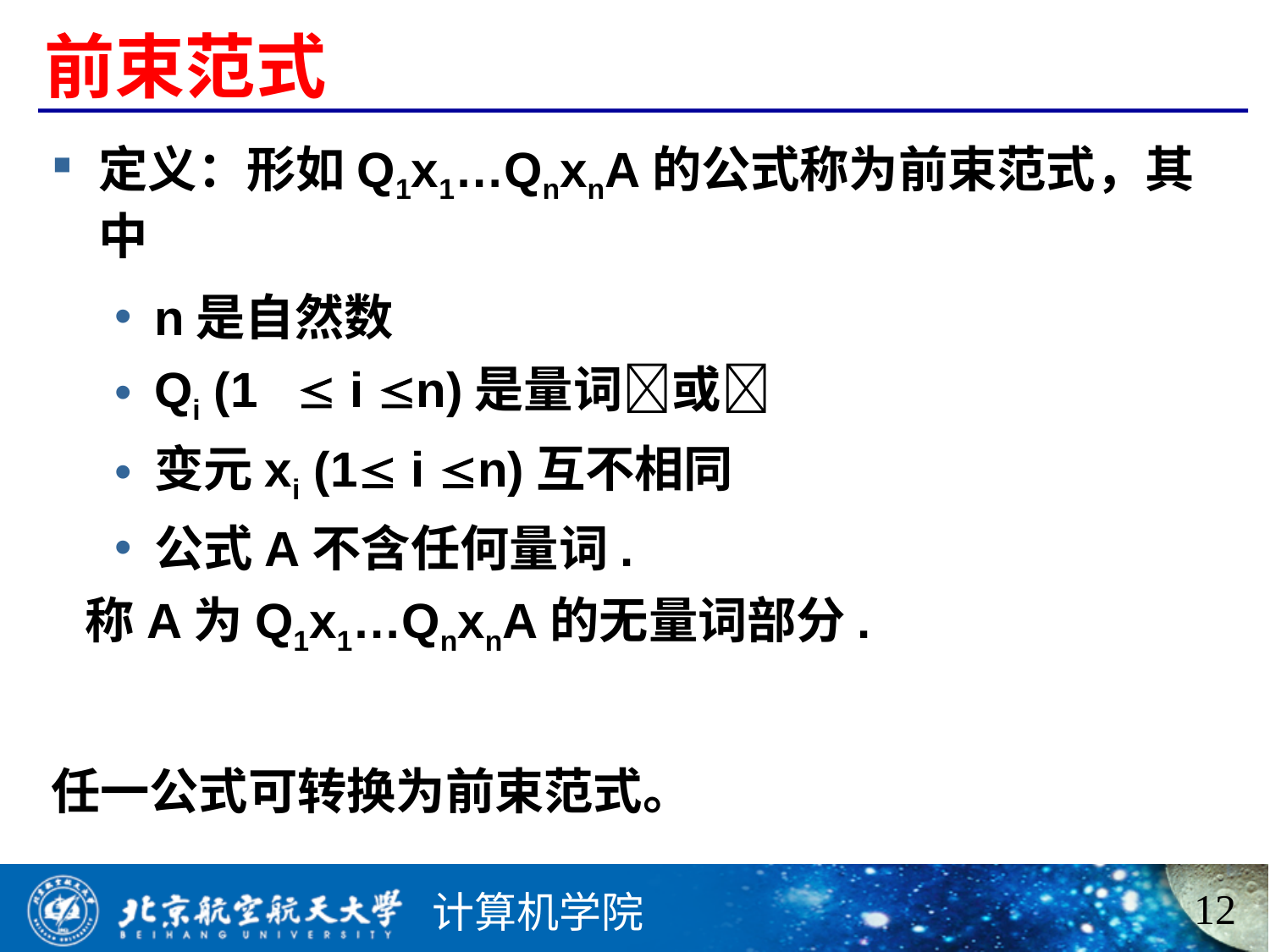

# 前束范式
定义：形如Q1x1…QnxnA的公式称为前束范式，其中
n是自然数
Qi (1  ≤ i ≤n)是量词∃或∀
变元xi (1≤ i ≤n)互不相同
公式A不含任何量词.
  称A为Q1x1…QnxnA的无量词部分.

任一公式可转换为前束范式。